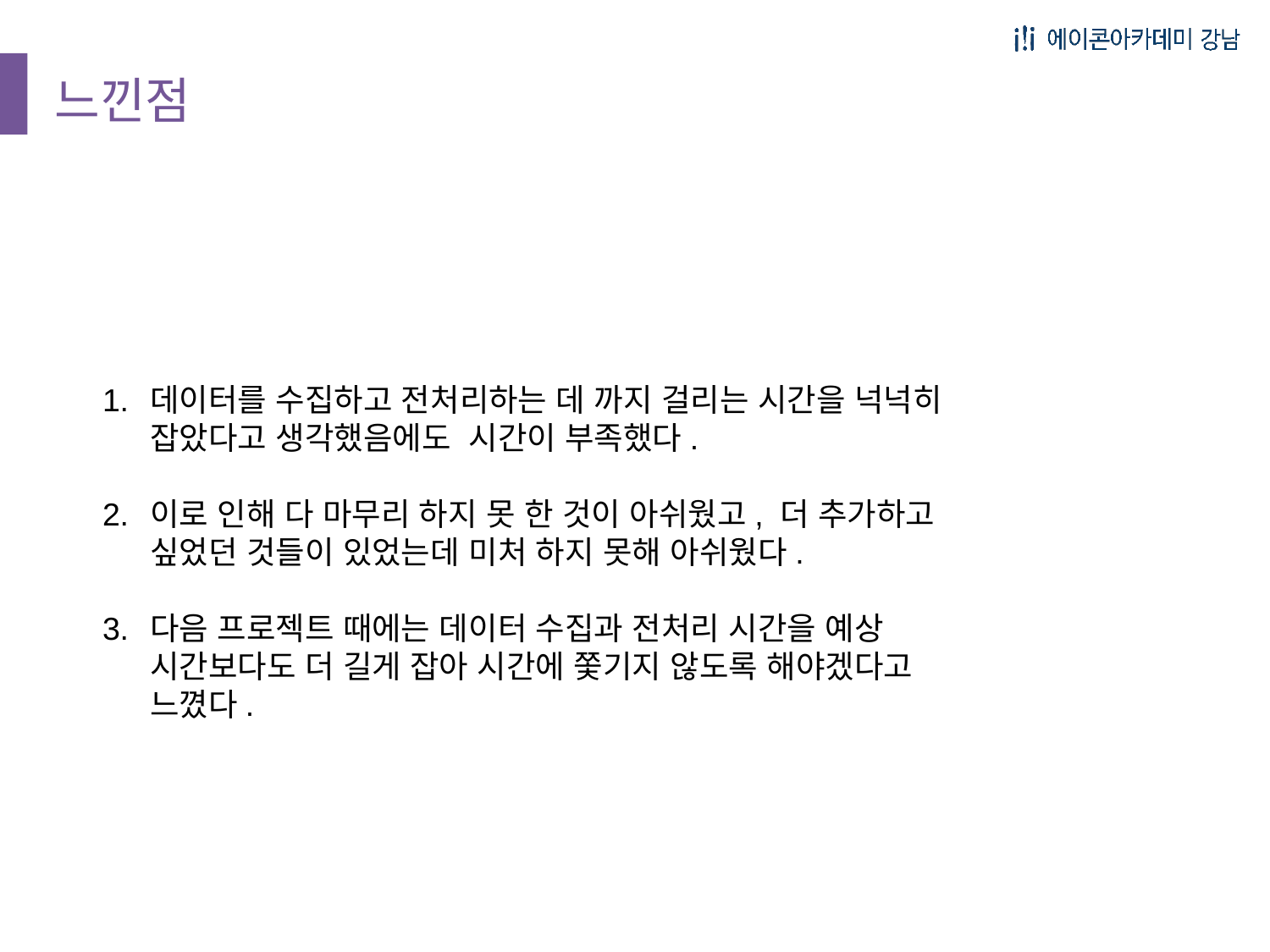

느낀점
데이터를 수집하고 전처리하는 데 까지 걸리는 시간을 넉넉히 잡았다고 생각했음에도  시간이 부족했다.

이로 인해 다 마무리 하지 못 한 것이 아쉬웠고, 더 추가하고 싶었던 것들이 있었는데 미처 하지 못해 아쉬웠다.

다음 프로젝트 때에는 데이터 수집과 전처리 시간을 예상 시간보다도 더 길게 잡아 시간에 쫓기지 않도록 해야겠다고 느꼈다.